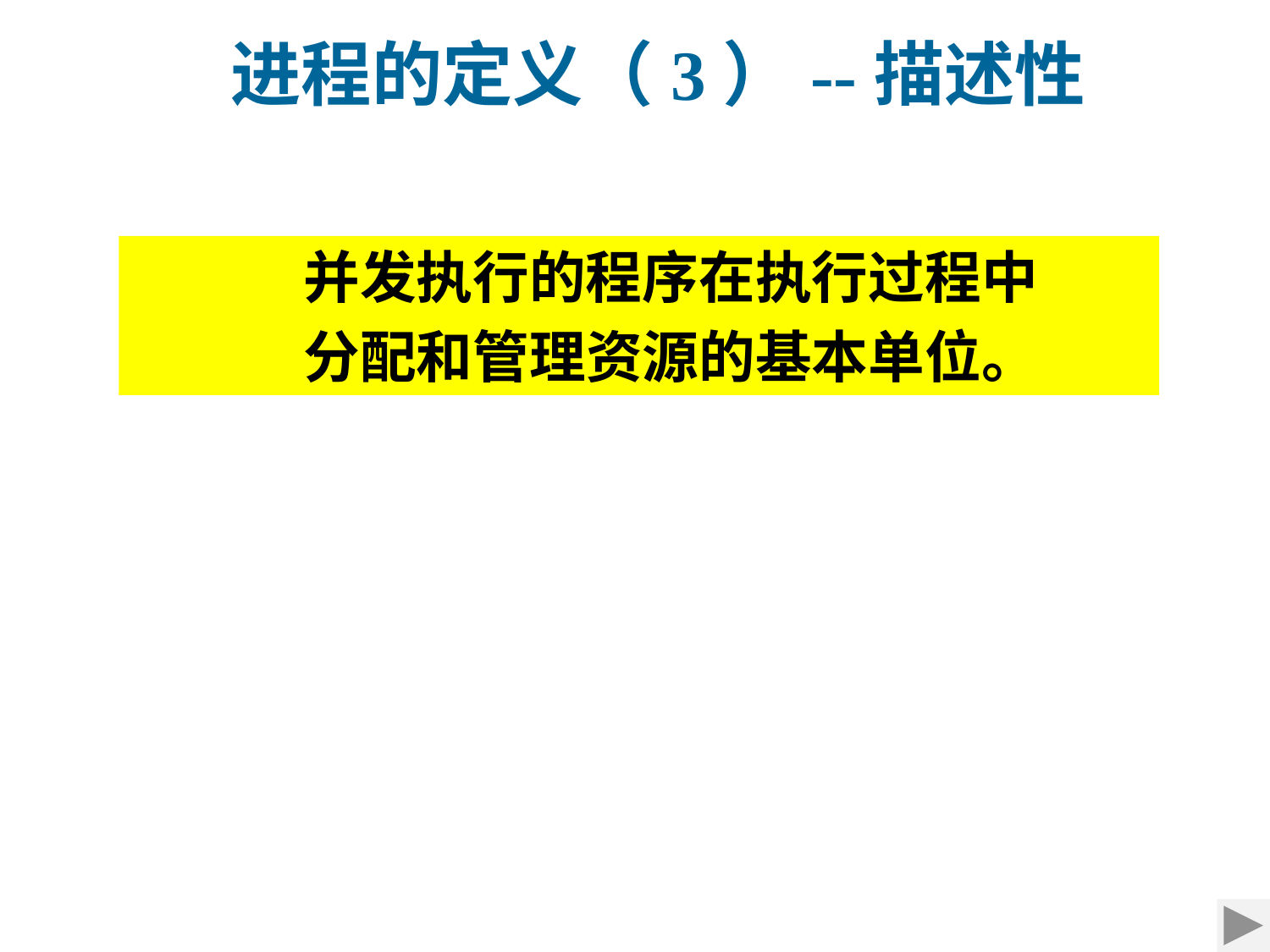

进程的定义（3）--描述性
并发执行的程序在执行过程中
分配和管理资源的基本单位。